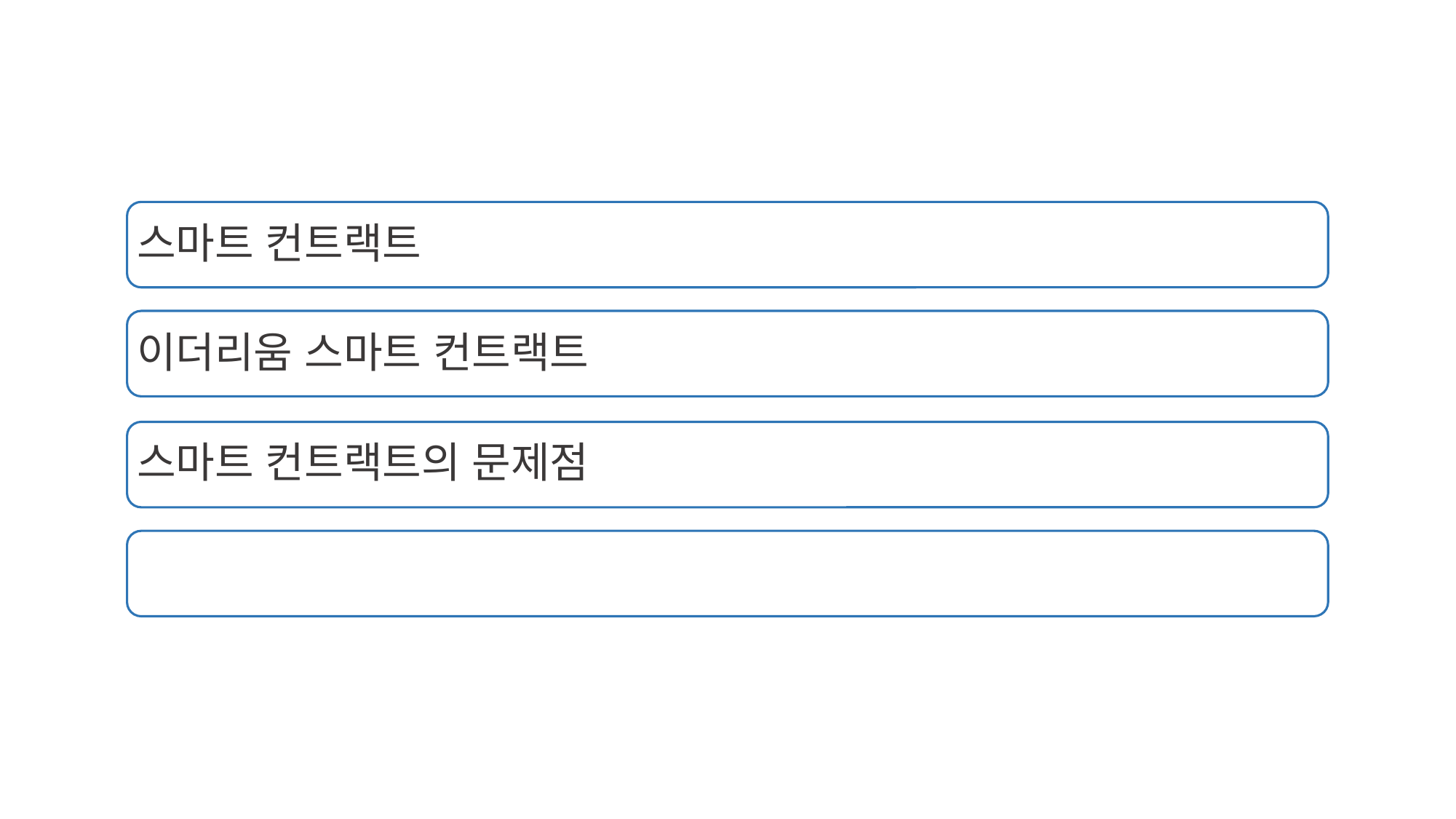

스마트 컨트랙트
이더리움 스마트 컨트랙트
스마트 컨트랙트의 문제점